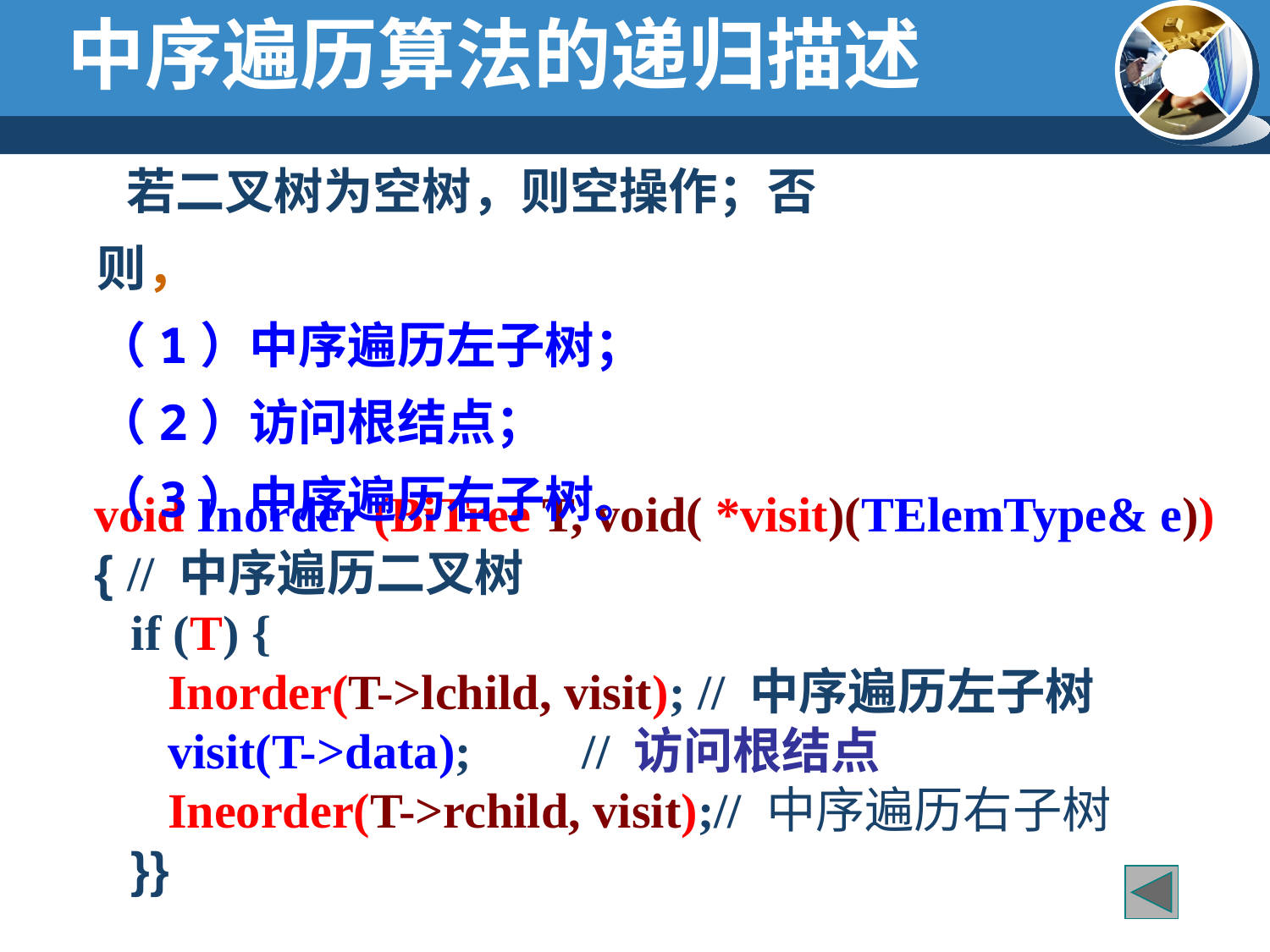

中序遍历算法的递归描述
  若二叉树为空树，则空操作；否则，
（1）中序遍历左子树；
（2）访问根结点；
（3）中序遍历右子树。
void Inorder (BiTree T, void( *visit)(TElemType& e))
{ // 中序遍历二叉树
   if (T) {
      Inorder(T->lchild, visit); // 中序遍历左子树
      visit(T->data);         // 访问根结点
      Ineorder(T->rchild, visit);// 中序遍历右子树
   }}